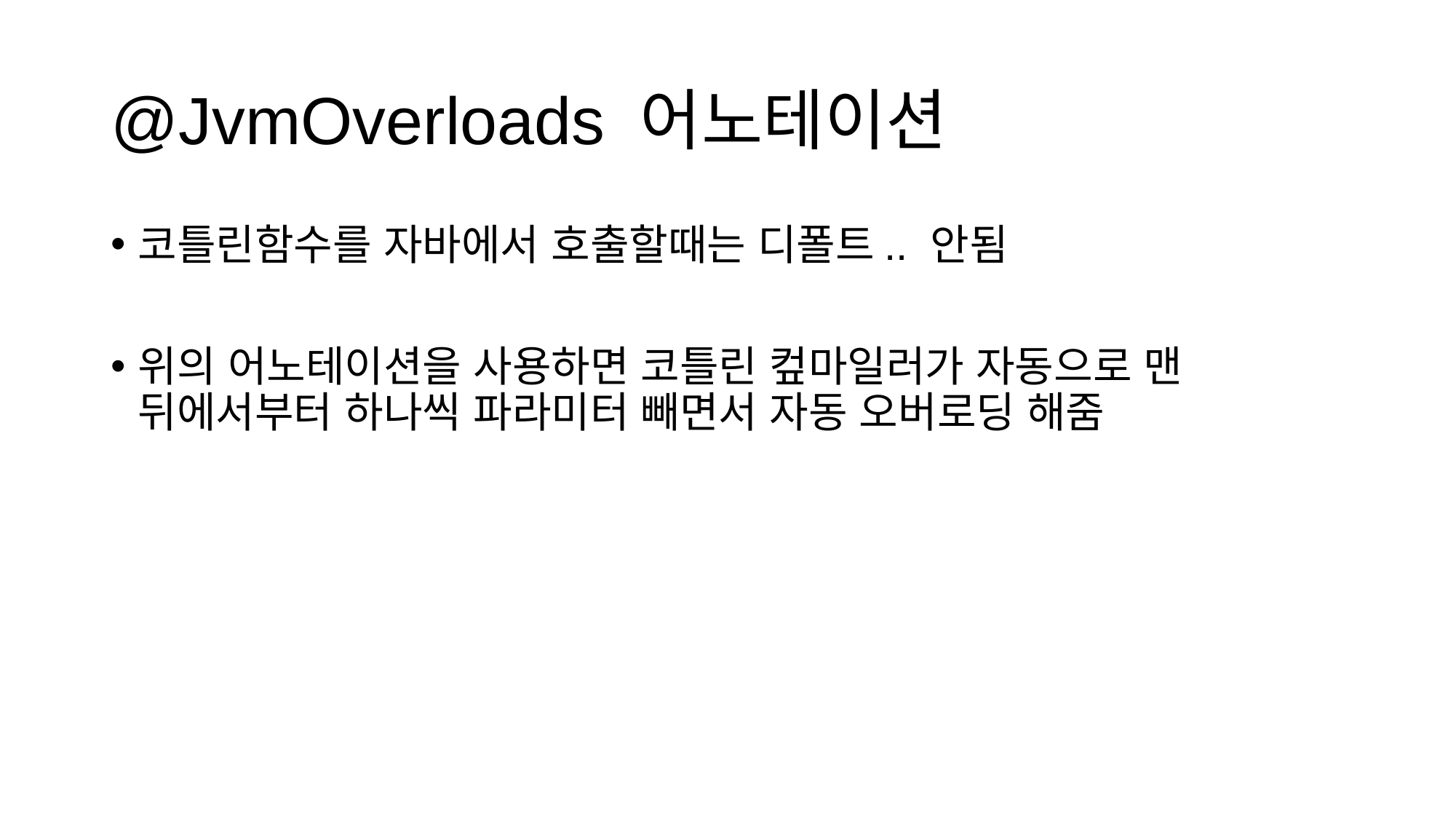

# @JvmOverloads 어노테이션
코틀린함수를 자바에서 호출할때는 디폴트.. 안됨

위의 어노테이션을 사용하면 코틀린 컾마일러가 자동으로 맨 뒤에서부터 하나씩 파라미터 빼면서 자동 오버로딩 해줌